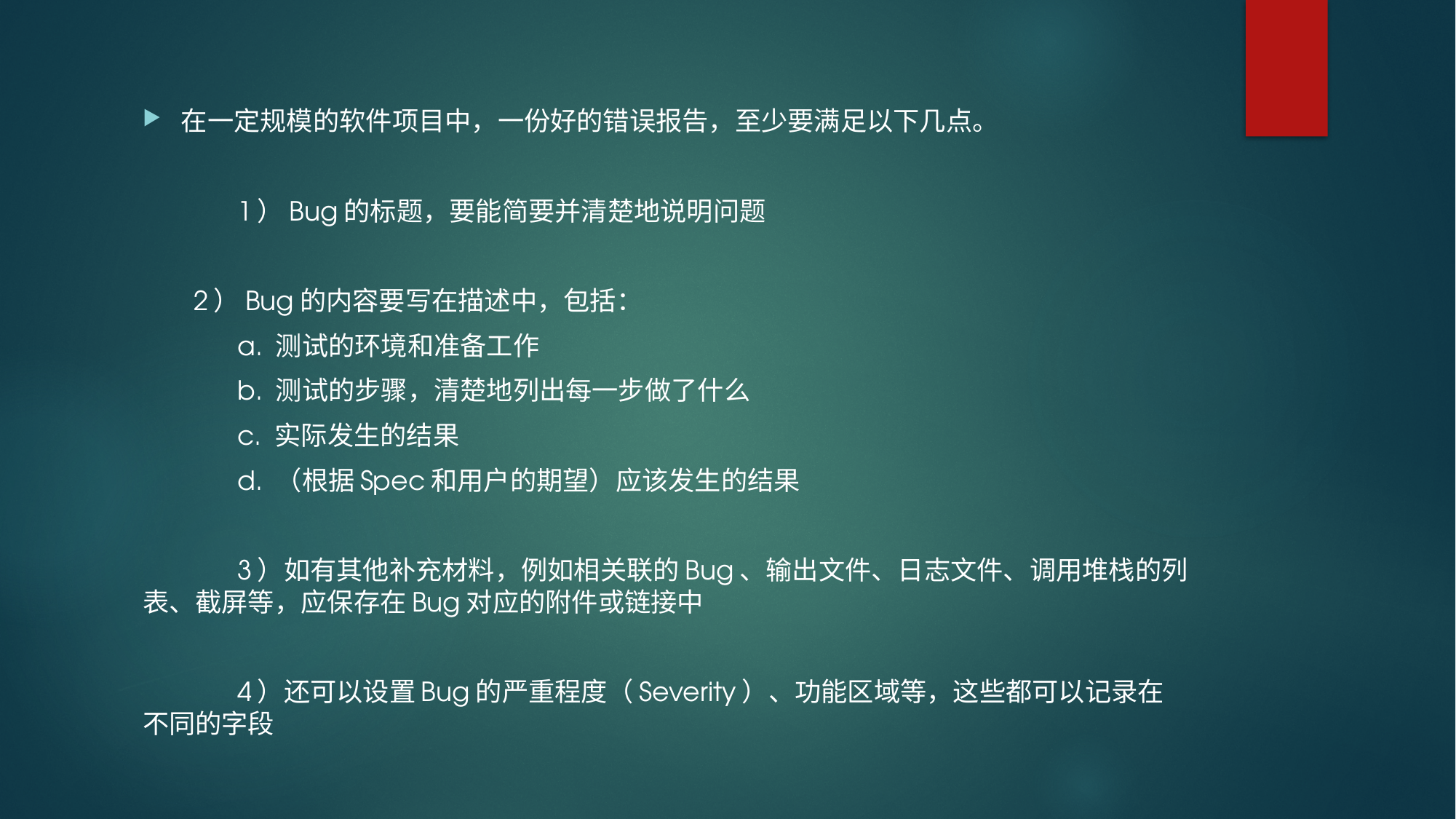

#

在一定规模的软件项目中，一份好的错误报告，至少要满足以下几点。

	1）Bug的标题，要能简要并清楚地说明问题

       2）Bug的内容要写在描述中，包括：
		a. 测试的环境和准备工作
		b. 测试的步骤，清楚地列出每一步做了什么
		c. 实际发生的结果
		d. （根据Spec和用户的期望）应该发生的结果

	3）如有其他补充材料，例如相关联的Bug、输出文件、日志文件、调用堆栈的列表、截屏等，应保存在Bug对应的附件或链接中

	4）还可以设置Bug的严重程度（Severity）、功能区域等，这些都可以记录在不同的字段